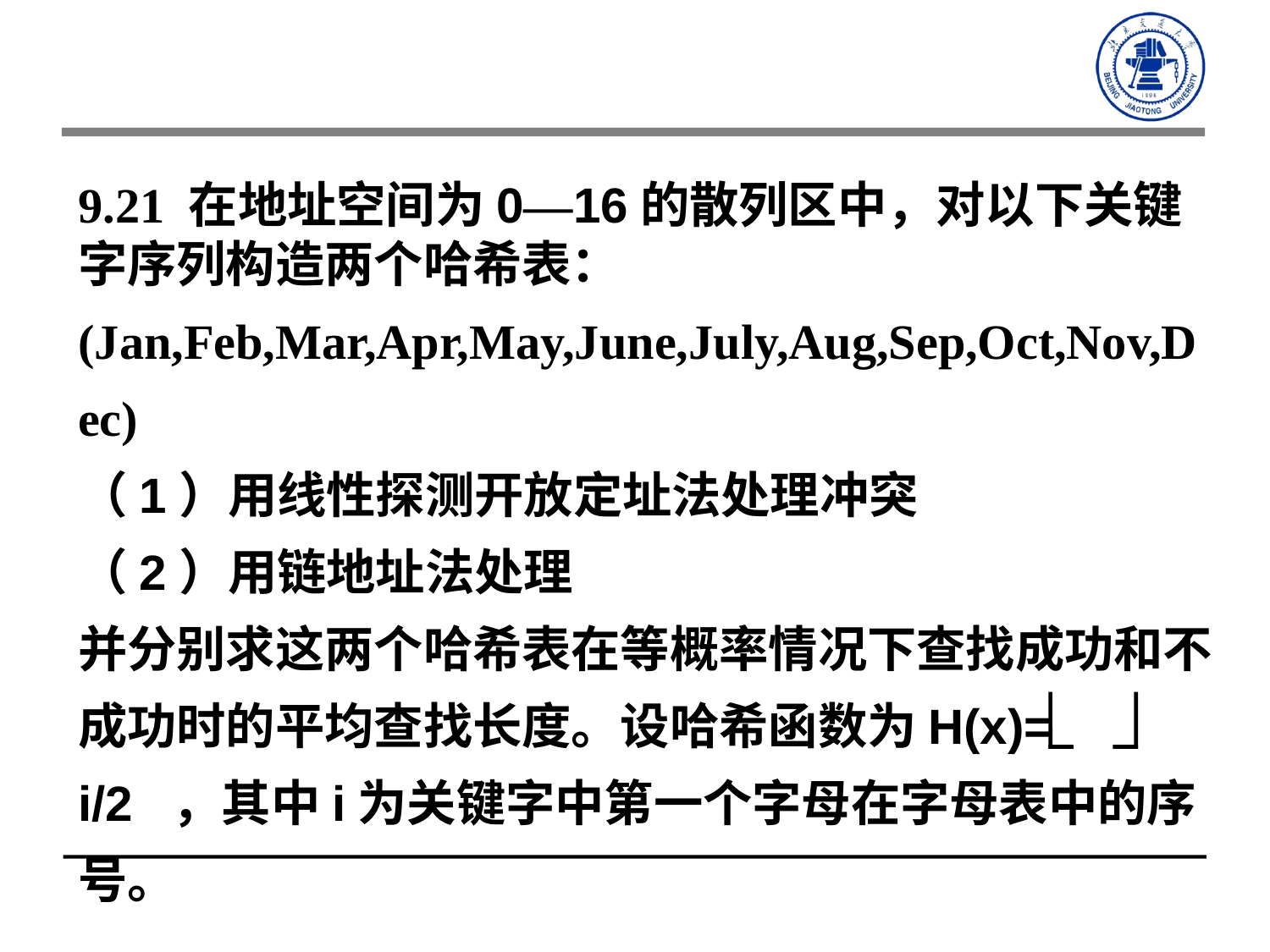

9.21 在地址空间为0—16的散列区中，对以下关键字序列构造两个哈希表：
(Jan,Feb,Mar,Apr,May,June,July,Aug,Sep,Oct,Nov,Dec)
（1）用线性探测开放定址法处理冲突
（2）用链地址法处理
并分别求这两个哈希表在等概率情况下查找成功和不成功时的平均查找长度。设哈希函数为H(x)=  i/2  ，其中i为关键字中第一个字母在字母表中的序号。